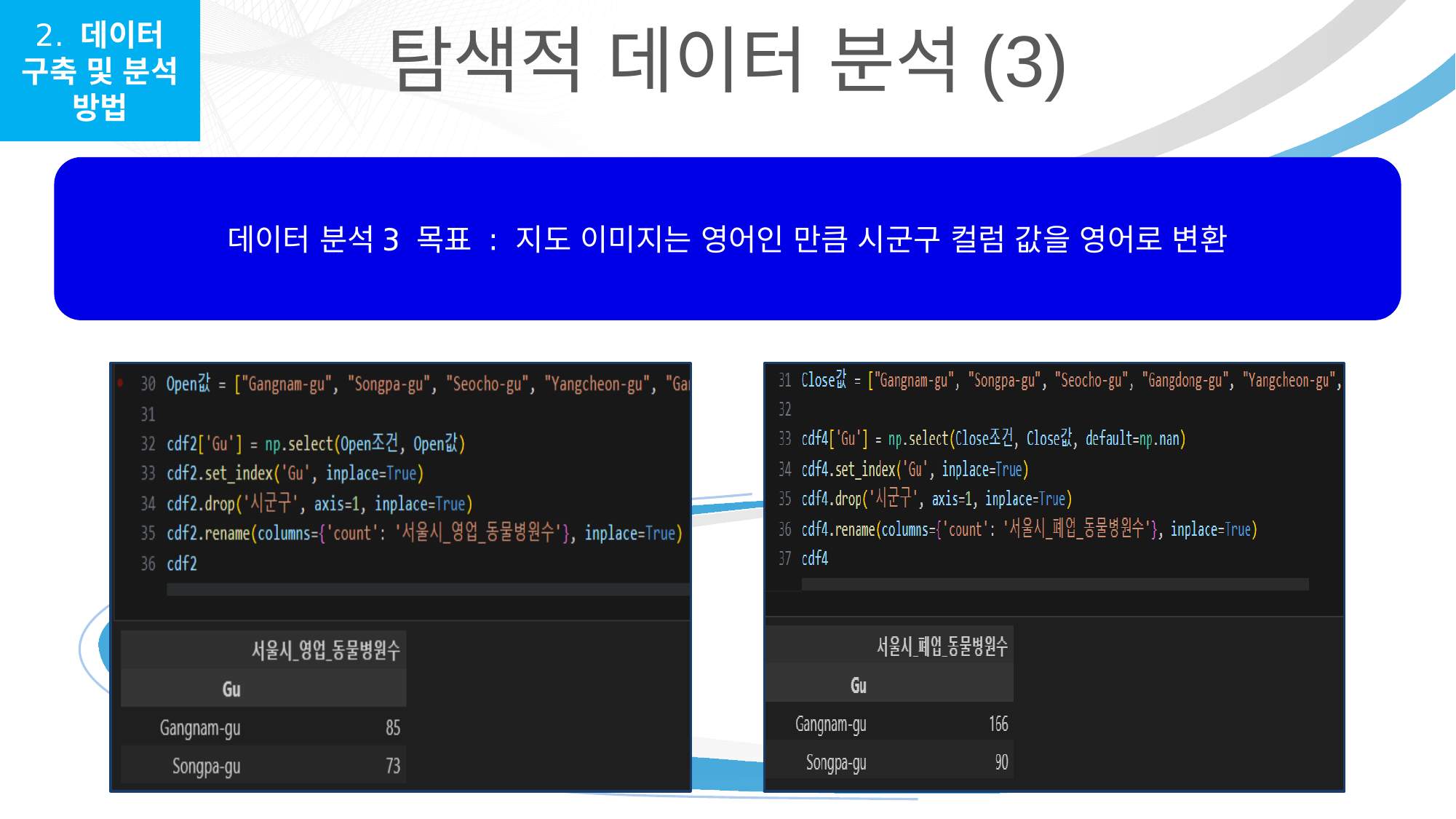

2. 데이터 구축 및 분석 방법
탐색적 데이터 분석(3)
데이터 분석3 목표 : 지도 이미지는 영어인 만큼 시군구 컬럼 값을 영어로 변환